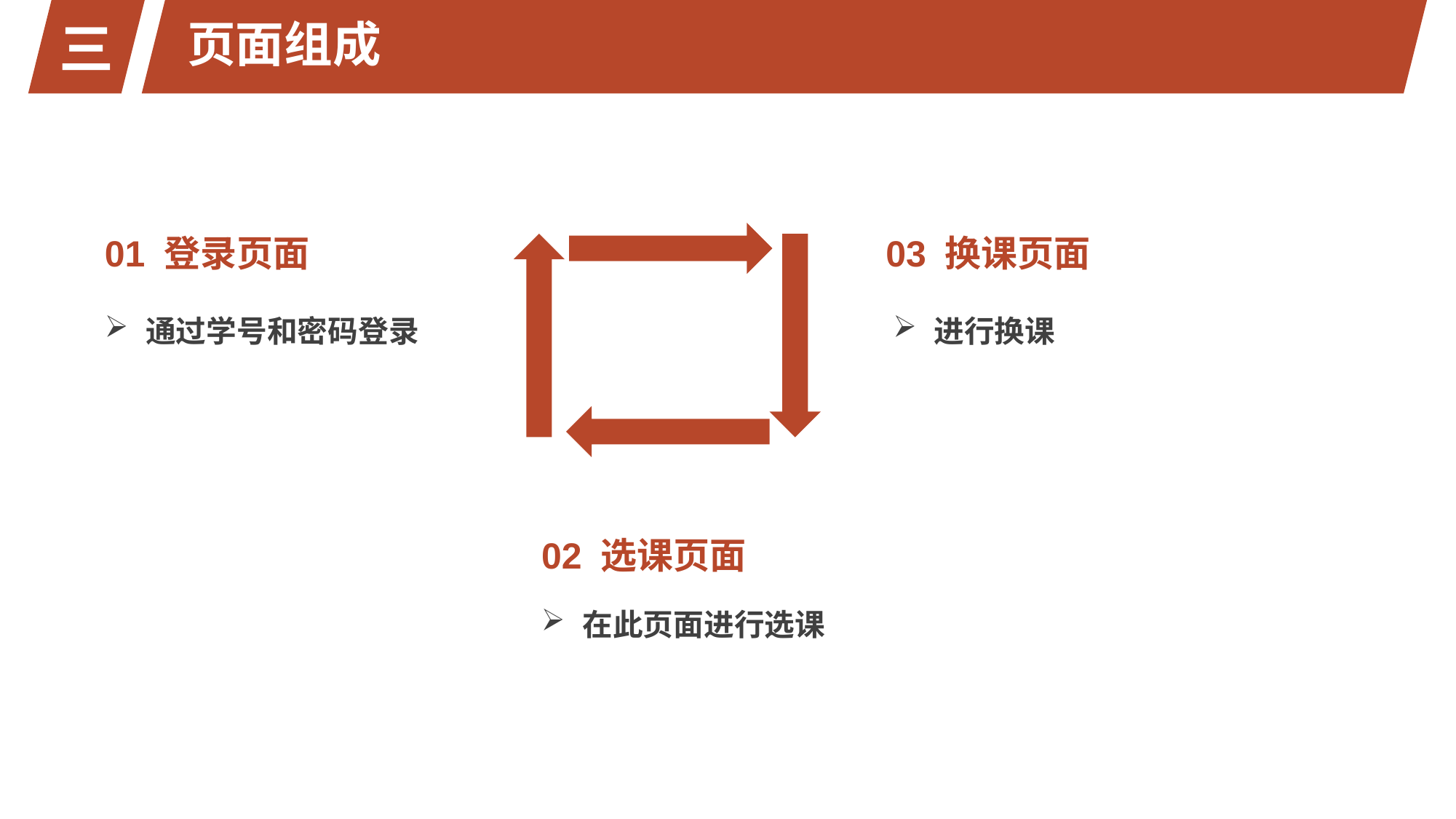

三

页面组成

01 登录页面
03 换课页面

通过学号和密码登录
进行换课

02 选课页面
在此页面进行选课